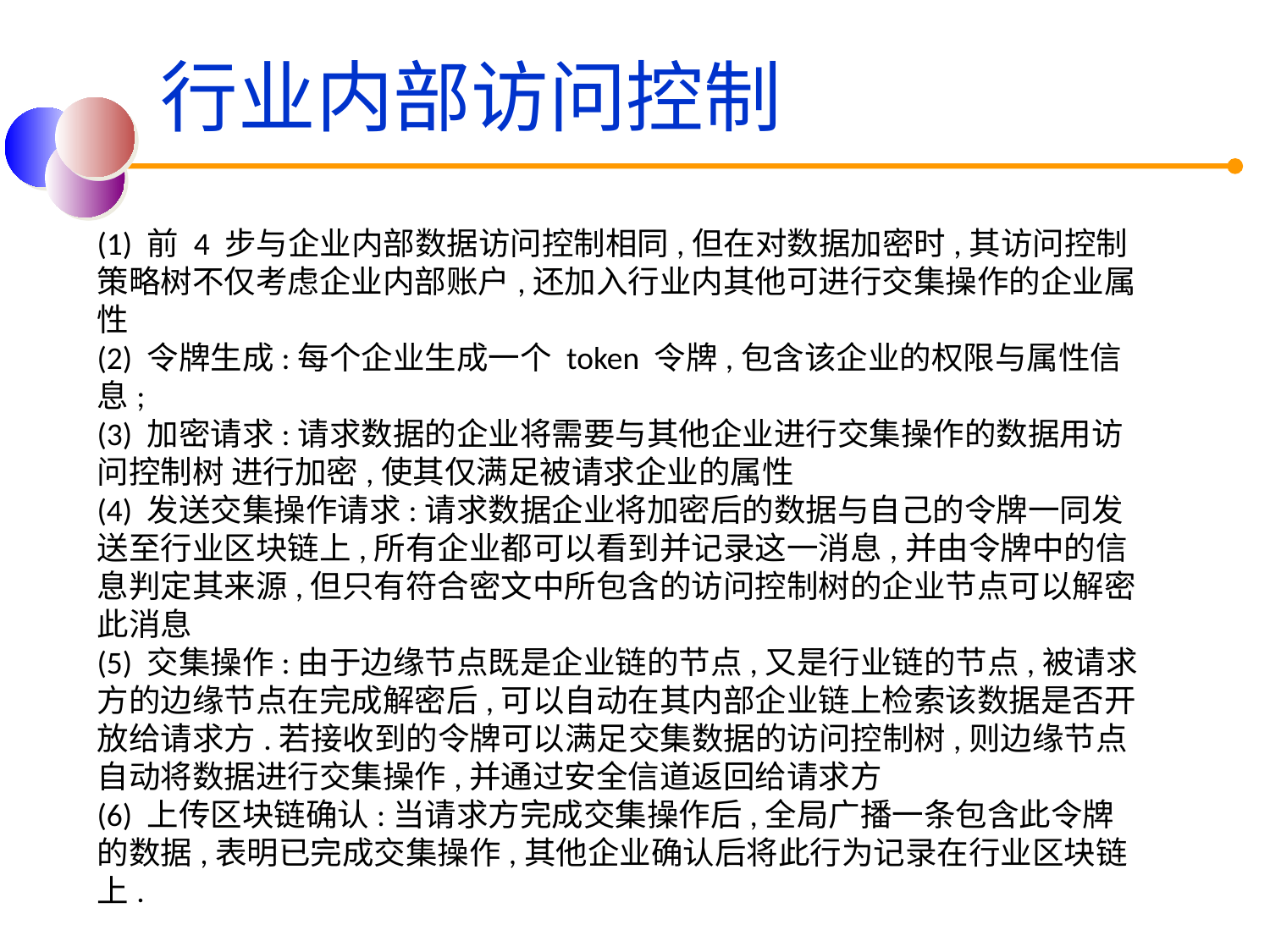

行业内部访问控制

(1) 前 4 步与企业内部数据访问控制相同,但在对数据加密时,其访问控制策略树不仅考虑企业内部账户,还加入行业内其他可进行交集操作的企业属性
(2) 令牌生成:每个企业生成一个 token 令牌,包含该企业的权限与属性信息;
(3) 加密请求:请求数据的企业将需要与其他企业进行交集操作的数据用访问控制树 进行加密,使其仅满足被请求企业的属性
(4) 发送交集操作请求:请求数据企业将加密后的数据与自己的令牌一同发送至行业区块链上,所有企业都可以看到并记录这一消息,并由令牌中的信息判定其来源,但只有符合密文中所包含的访问控制树的企业节点可以解密此消息
(5) 交集操作:由于边缘节点既是企业链的节点,又是行业链的节点,被请求方的边缘节点在完成解密后,可以自动在其内部企业链上检索该数据是否开放给请求方.若接收到的令牌可以满足交集数据的访问控制树,则边缘节点自动将数据进行交集操作,并通过安全信道返回给请求方
(6) 上传区块链确认:当请求方完成交集操作后,全局广播一条包含此令牌的数据,表明已完成交集操作,其他企业确认后将此行为记录在行业区块链上.
13